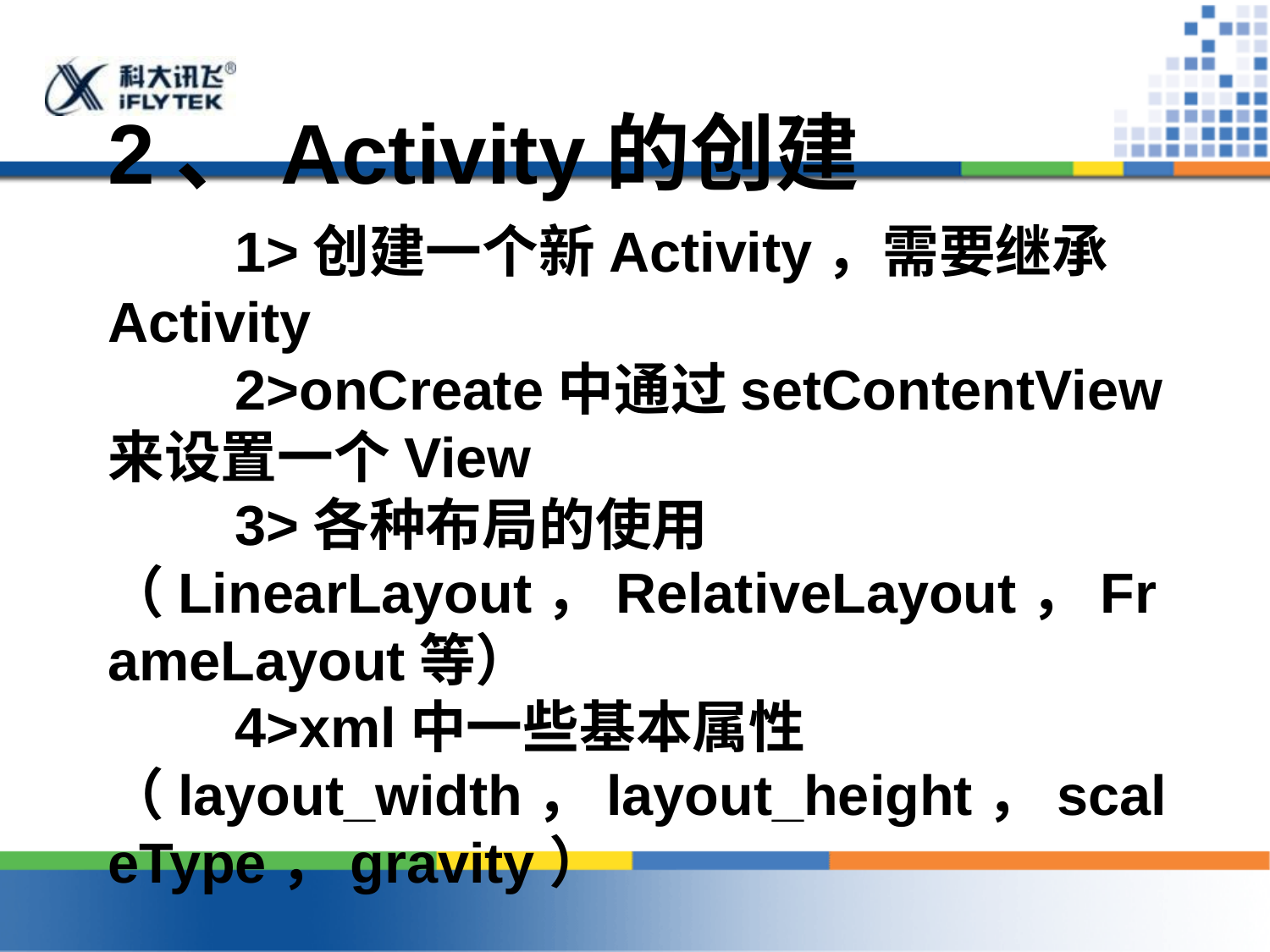

# 2、Activity的创建 1>创建一个新Activity，需要继承Activity 2>onCreate中通过setContentView来设置一个View 3>各种布局的使用（LinearLayout，RelativeLayout，FrameLayout等） 4>xml中一些基本属性（layout_width，layout_height，scaleType，gravity）